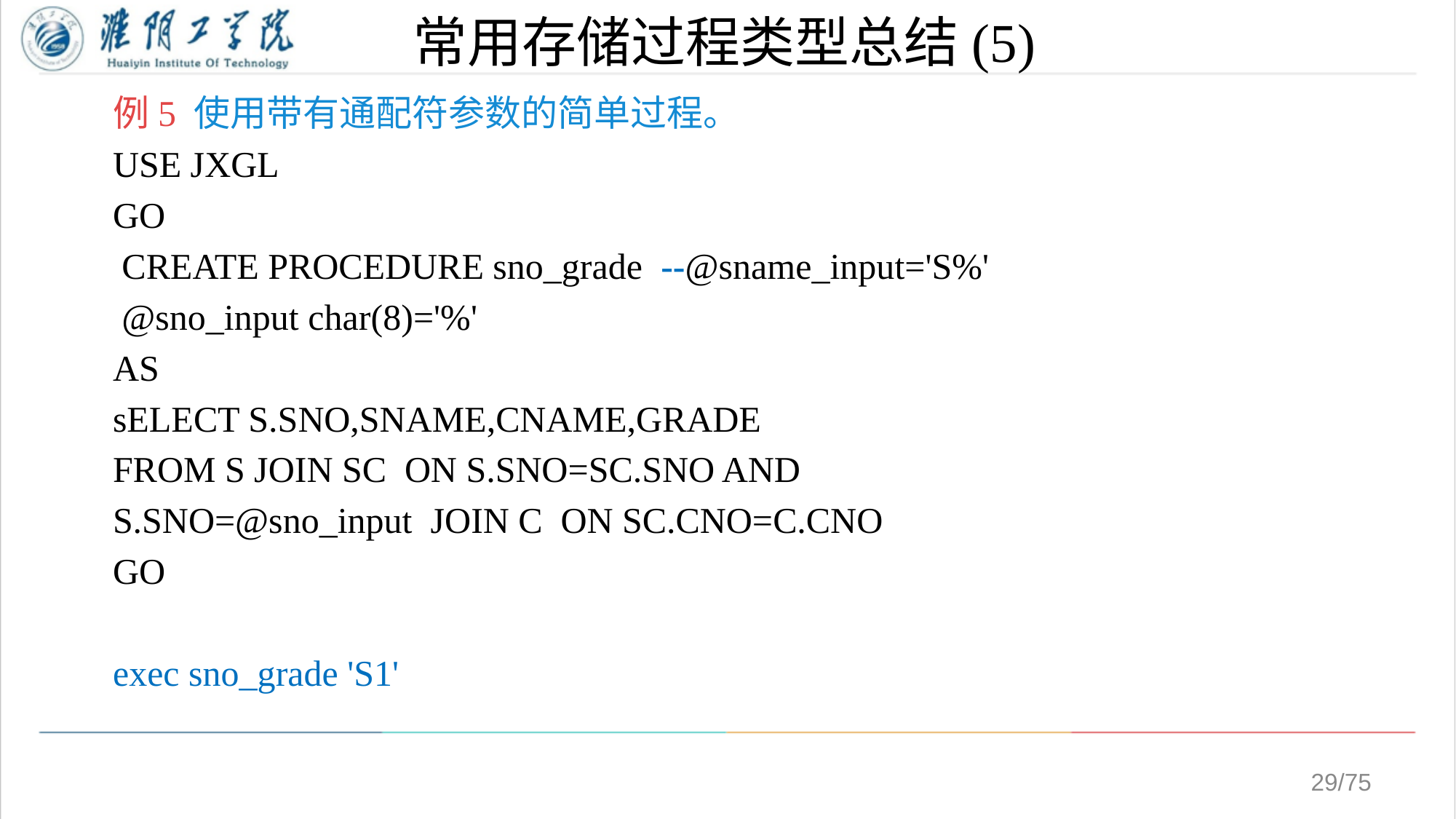

# 常用存储过程类型总结(5)
例5 使用带有通配符参数的简单过程。
USE JXGL
GO
 CREATE PROCEDURE sno_grade  --@sname_input='S%'
 @sno_input char(8)='%'
AS
sELECT S.SNO,SNAME,CNAME,GRADE
FROM S JOIN SC  ON S.SNO=SC.SNO AND
S.SNO=@sno_input  JOIN C  ON SC.CNO=C.CNO
GO

exec sno_grade 'S1'

29/75